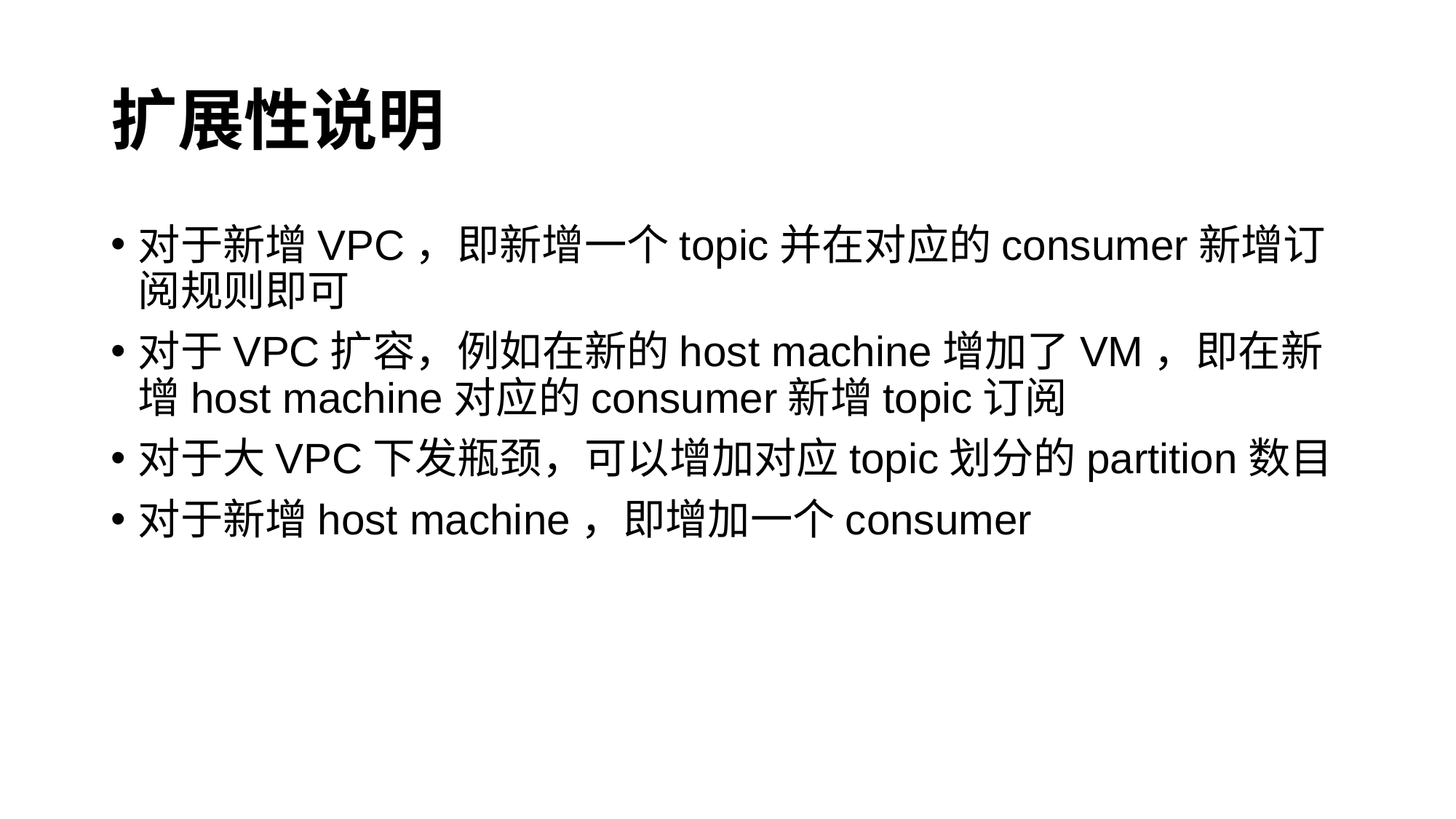

# 扩展性说明
对于新增VPC，即新增一个topic并在对应的consumer新增订阅规则即可
对于VPC扩容，例如在新的host machine增加了VM，即在新增host machine对应的consumer新增topic订阅
对于大VPC下发瓶颈，可以增加对应topic划分的partition数目
对于新增host machine，即增加一个consumer